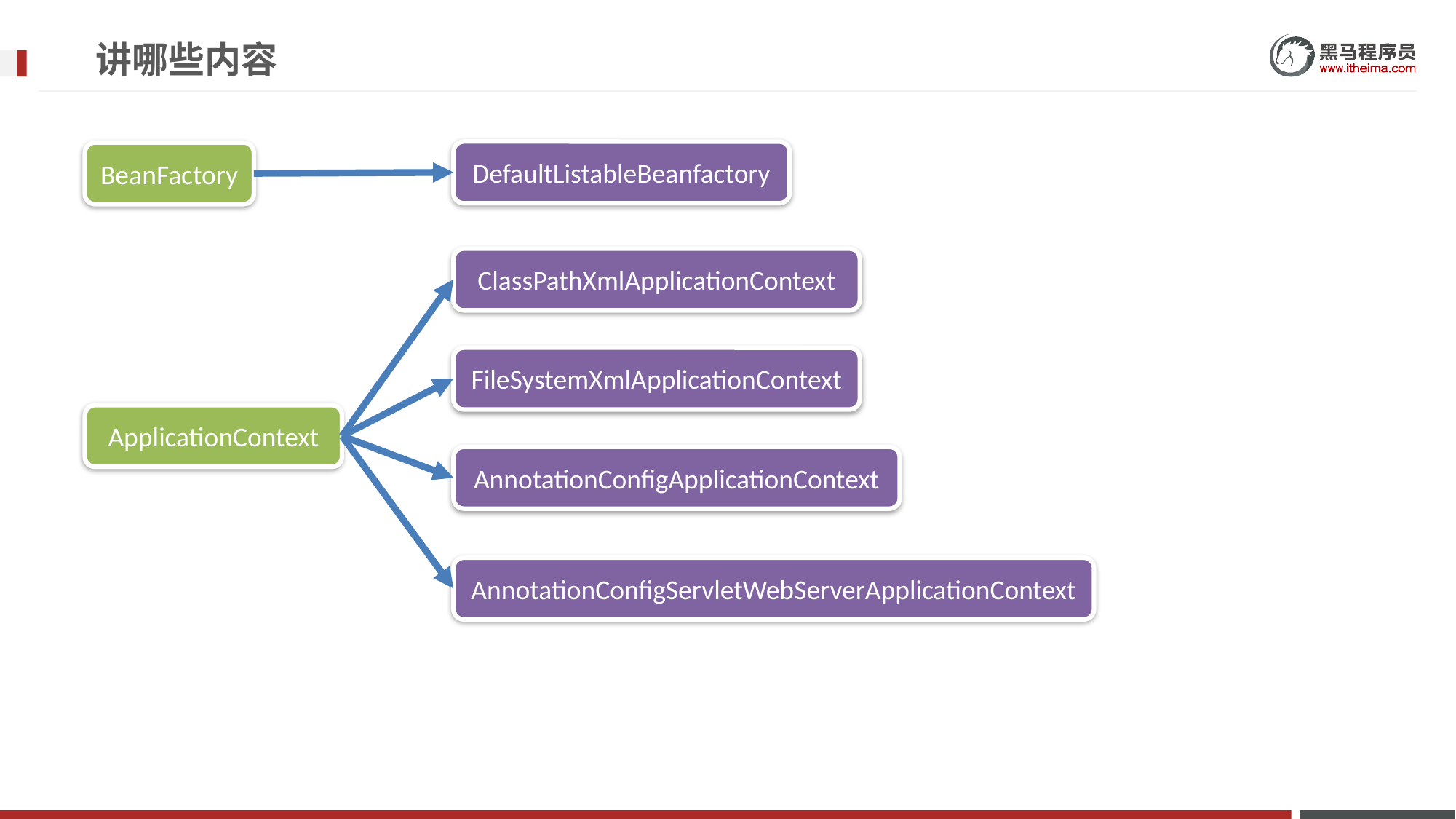

# 讲哪些内容
DefaultListableBeanfactory
BeanFactory
ClassPathXmlApplicationContext
FileSystemXmlApplicationContext
ApplicationContext
AnnotationConfigApplicationContext
AnnotationConfigServletWebServerApplicationContext